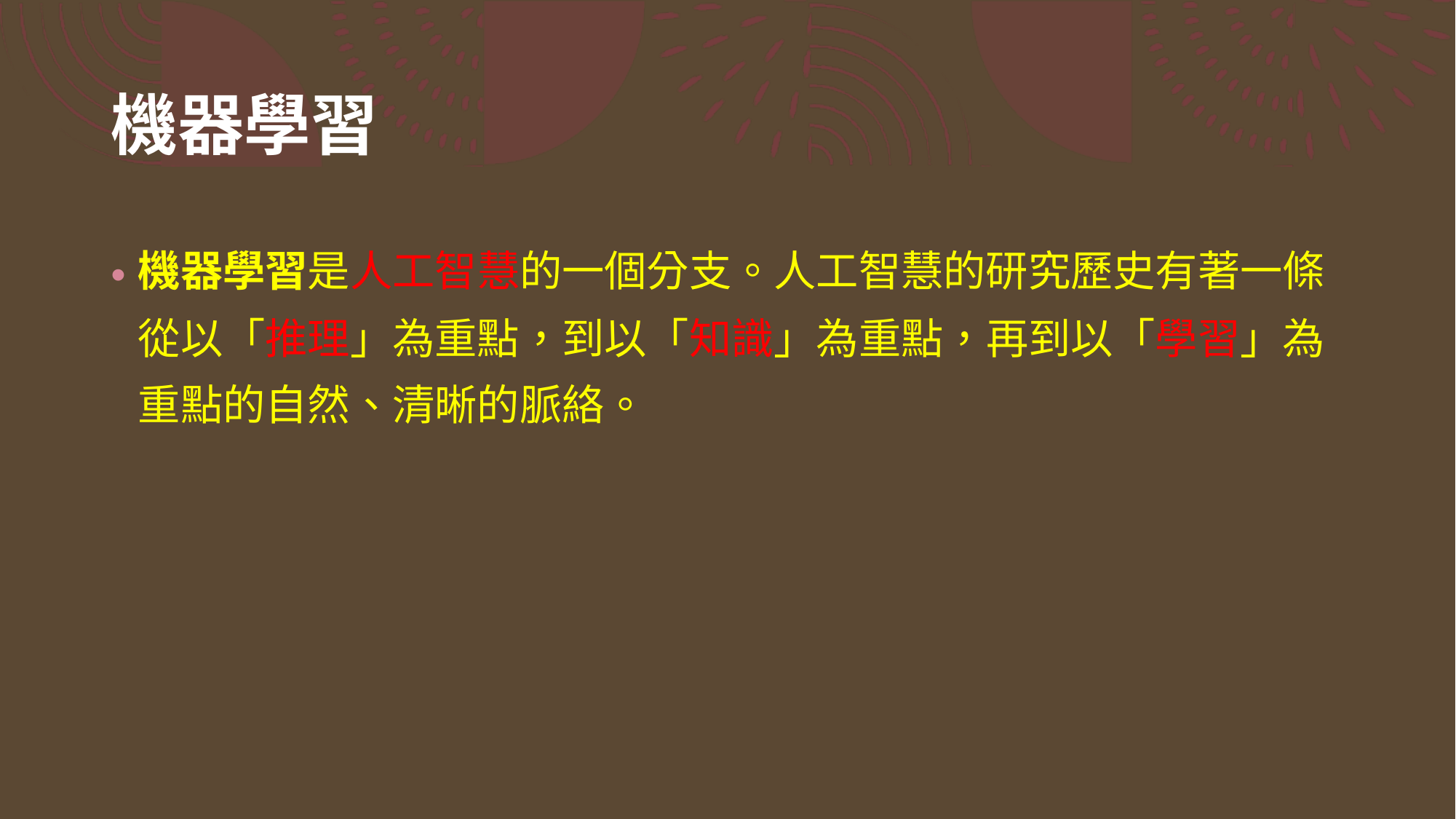

# 機器學習
機器學習是人工智慧的一個分支。人工智慧的研究歷史有著一條從以「推理」為重點，到以「知識」為重點，再到以「學習」為重點的自然、清晰的脈絡。